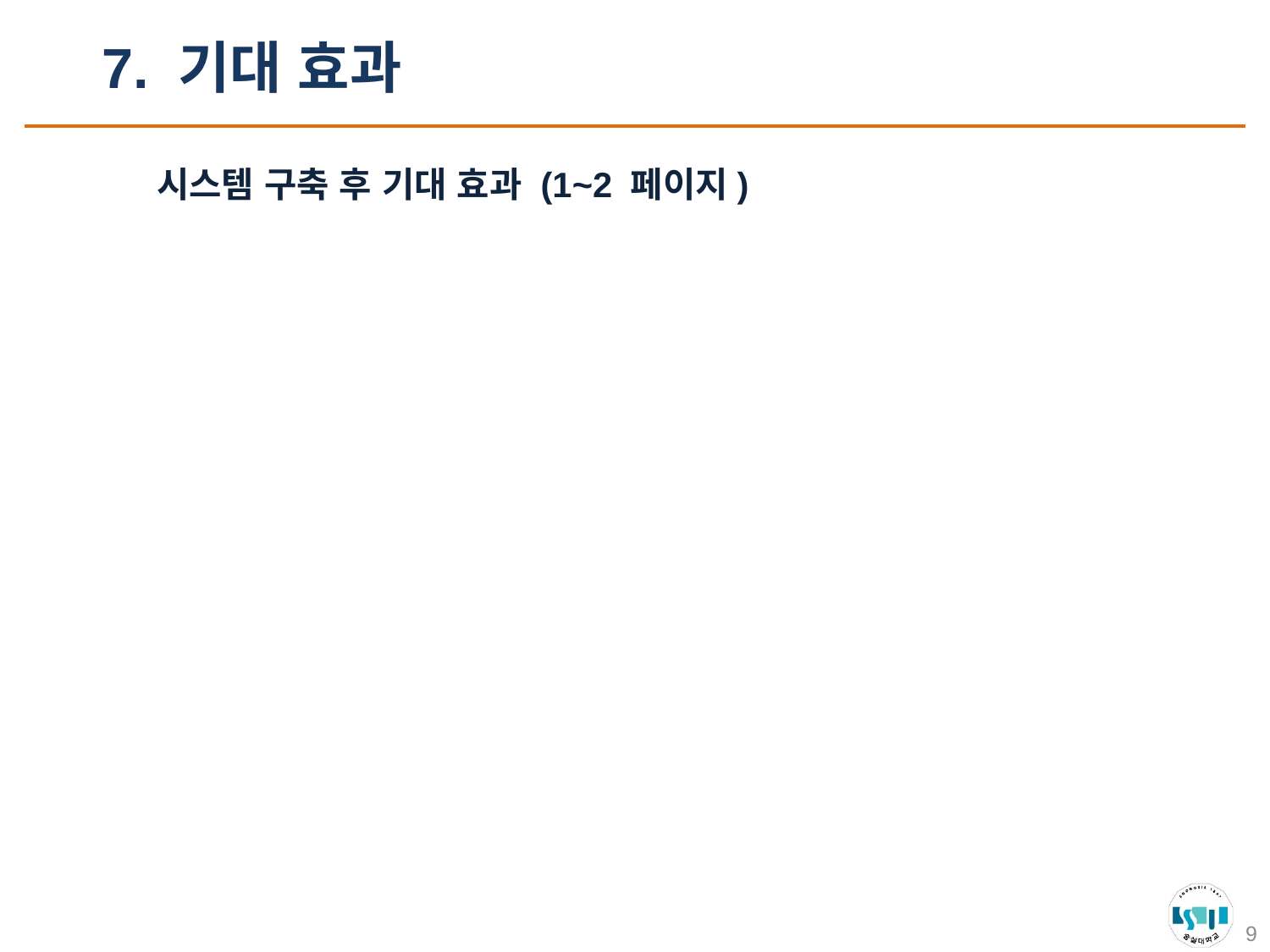

7. 기대 효과
시스템 구축 후 기대 효과 (1~2 페이지)
9